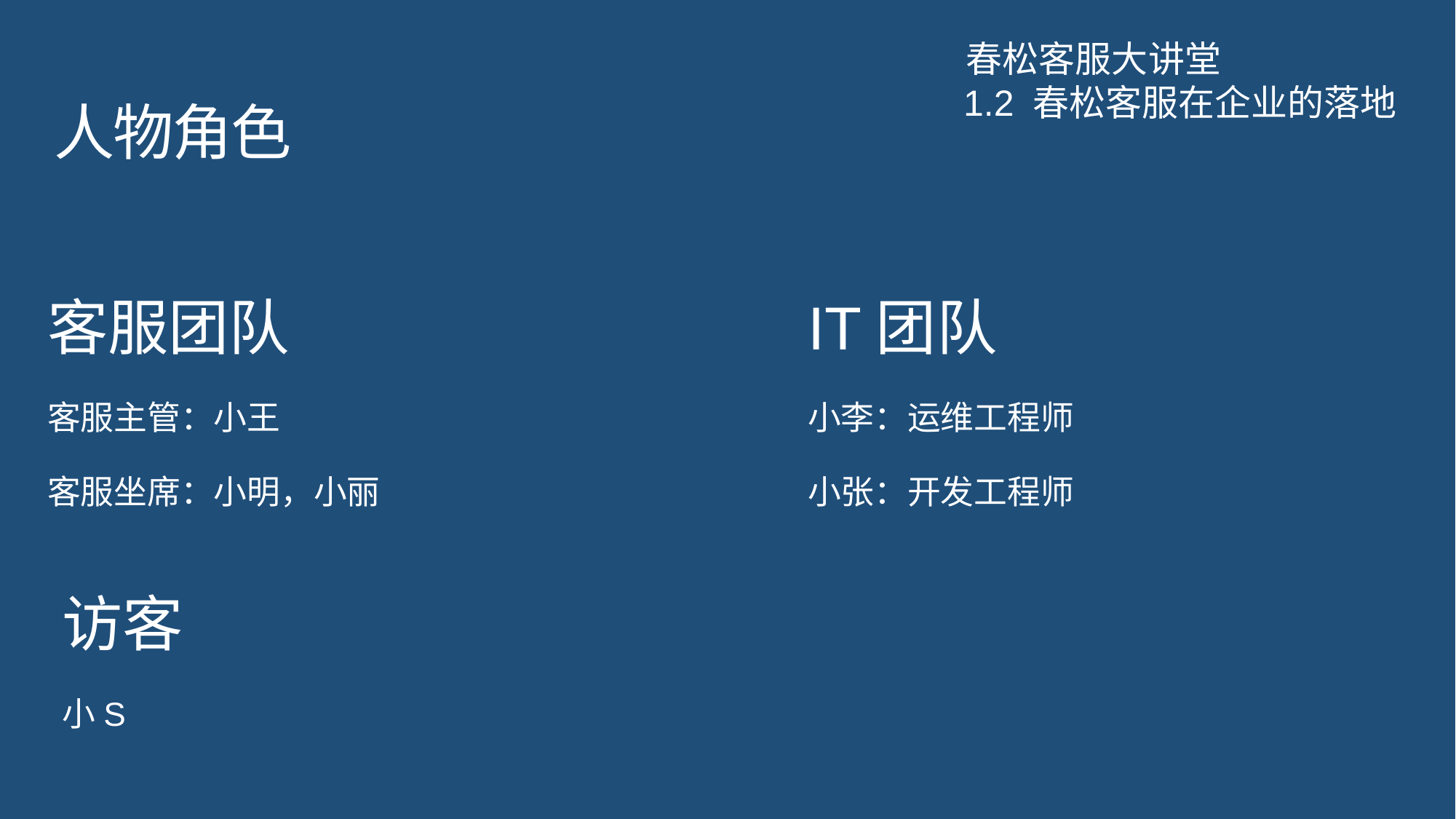

春松客服大讲堂
1.2 春松客服在企业的落地
人物角色
客服团队
客服主管：小王
客服坐席：小明，小丽

IT团队
小李：运维工程师
小张：开发工程师
访客
小S